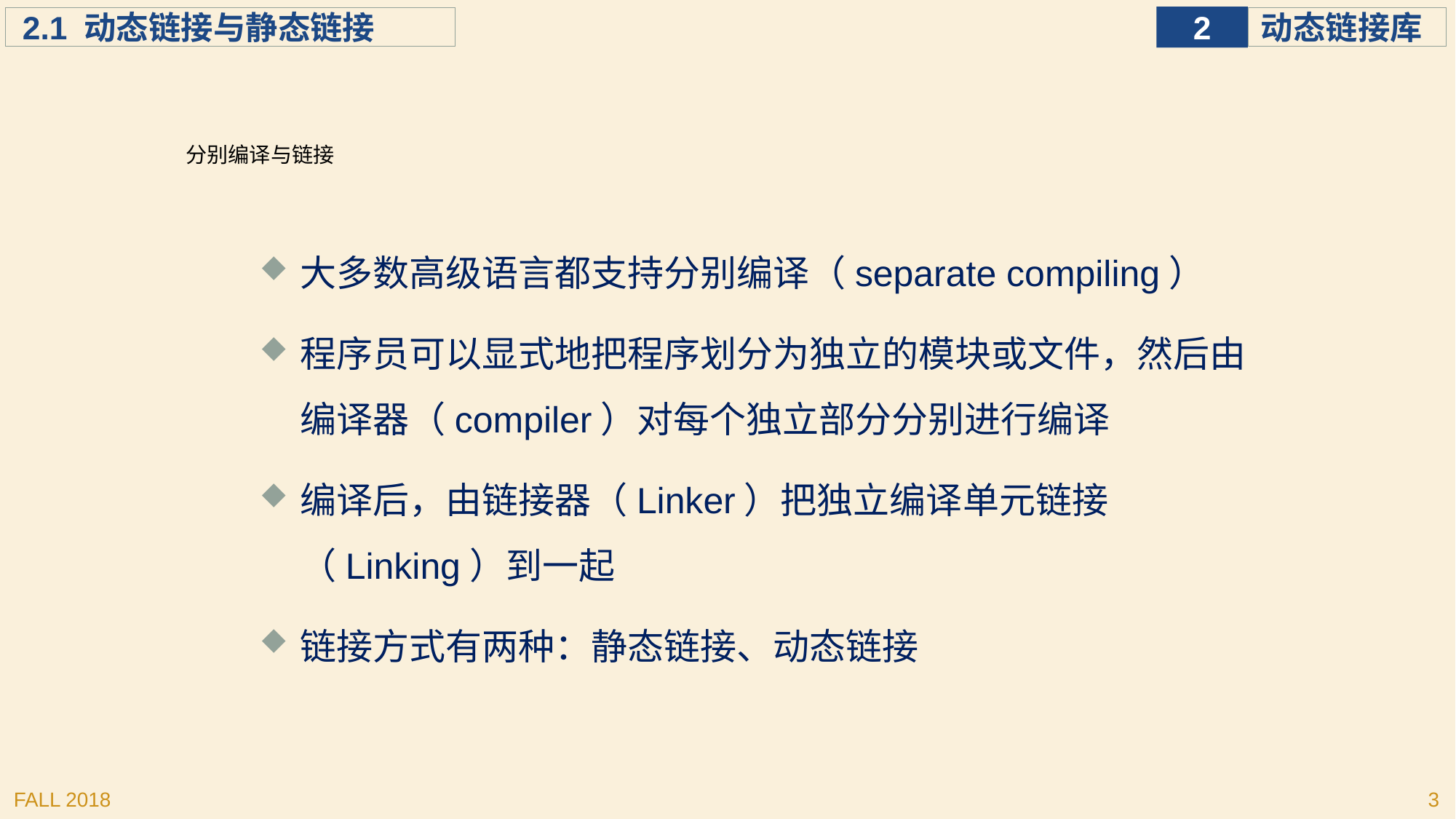

分别编译与链接
大多数高级语言都支持分别编译（separate compiling）
程序员可以显式地把程序划分为独立的模块或文件，然后由编译器（compiler）对每个独立部分分别进行编译
编译后，由链接器（Linker）把独立编译单元链接（Linking）到一起
链接方式有两种：静态链接、动态链接